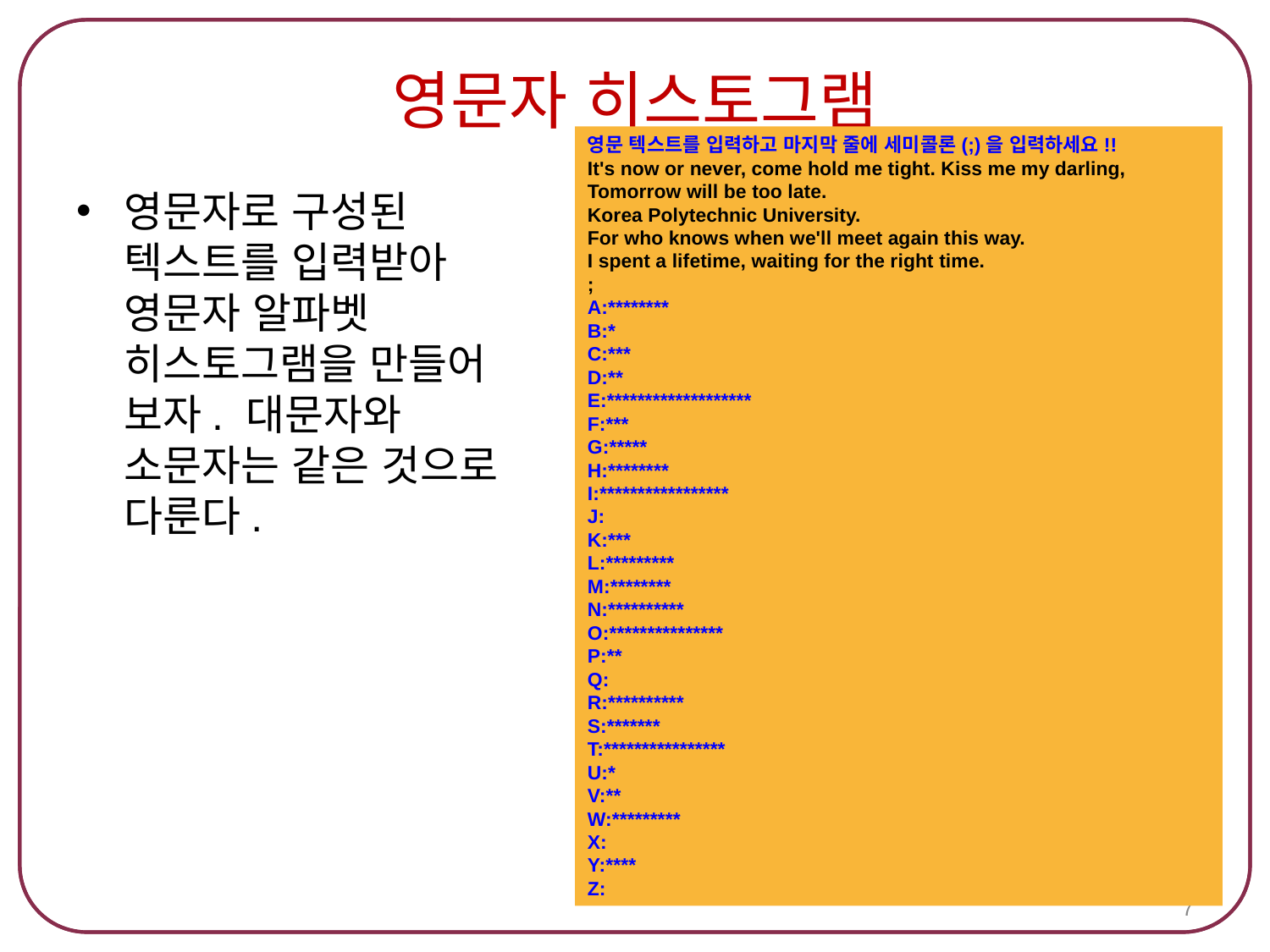

# 영문자 히스토그램
영문 텍스트를 입력하고 마지막 줄에 세미콜론(;)을 입력하세요!!
It's now or never, come hold me tight. Kiss me my darling,
Tomorrow will be too late.
Korea Polytechnic University.
For who knows when we'll meet again this way.
I spent a lifetime, waiting for the right time.
;
A:********
B:*
C:***
D:**
E:*******************
F:***
G:*****
H:********
I:*****************
J:
K:***
L:*********
M:********
N:**********
O:***************
P:**
Q:
R:**********
S:*******
T:****************
U:*
V:**
W:*********
X:
Y:****
Z:
영문자로 구성된 텍스트를 입력받아 영문자 알파벳 히스토그램을 만들어 보자. 대문자와 소문자는 같은 것으로 다룬다.
7